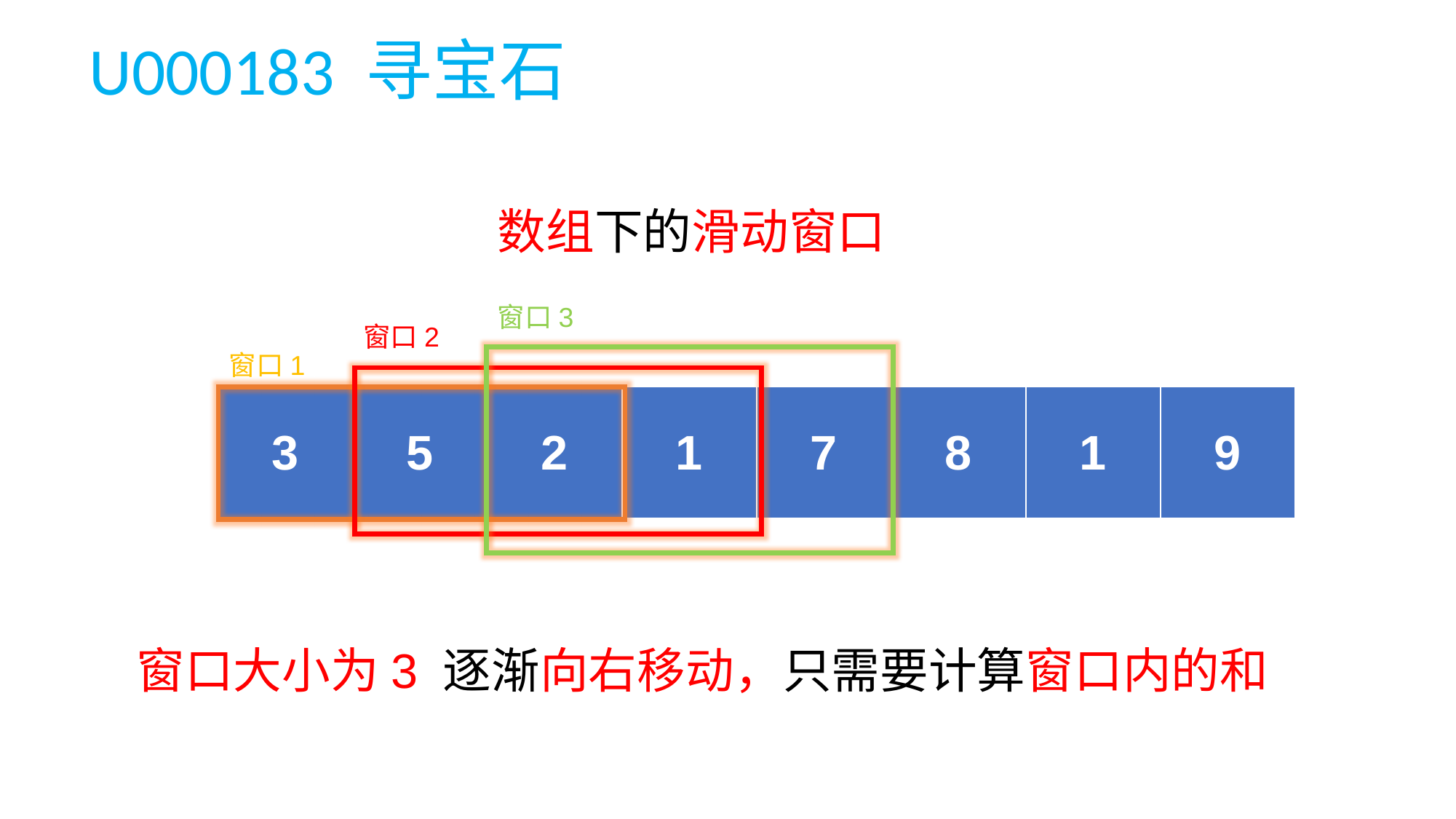

# U000183 寻宝石
数组下的滑动窗口
窗口3
窗口2
窗口1

| 3 | 5 | 2 | 1 | 7 | 8 | 1 | 9 |
| --- | --- | --- | --- | --- | --- | --- | --- |

窗口大小为3 逐渐向右移动，只需要计算窗口内的和